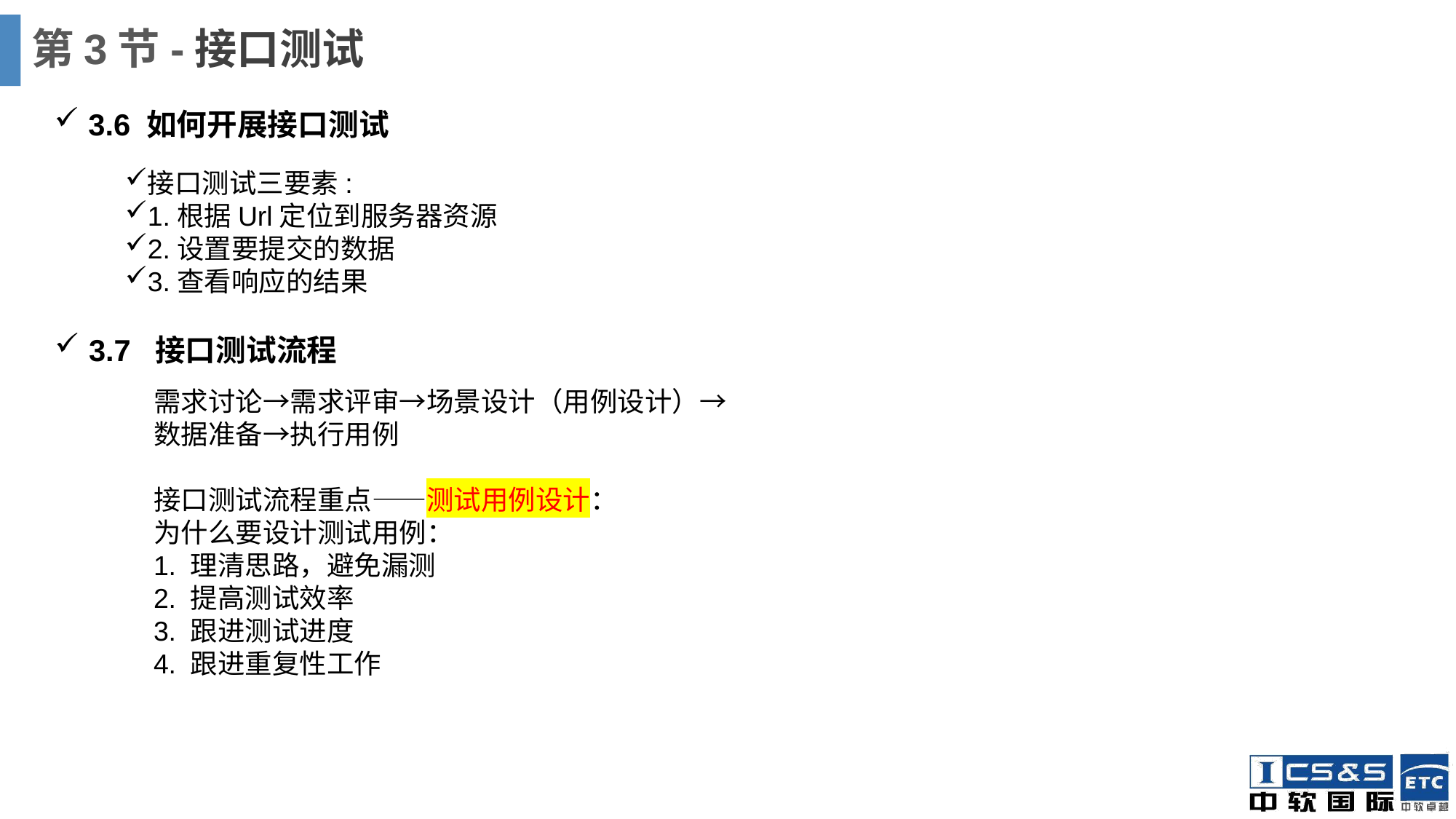

# 第3节-接口测试
3.6 如何开展接口测试
接口测试三要素:
1.根据Url定位到服务器资源
2.设置要提交的数据
3.查看响应的结果
3.7  接口测试流程
需求讨论→需求评审→场景设计（用例设计）→数据准备→执行用例 接口测试流程重点——测试用例设计：为什么要设计测试用例：1. 理清思路，避免漏测2. 提高测试效率3. 跟进测试进度4. 跟进重复性工作